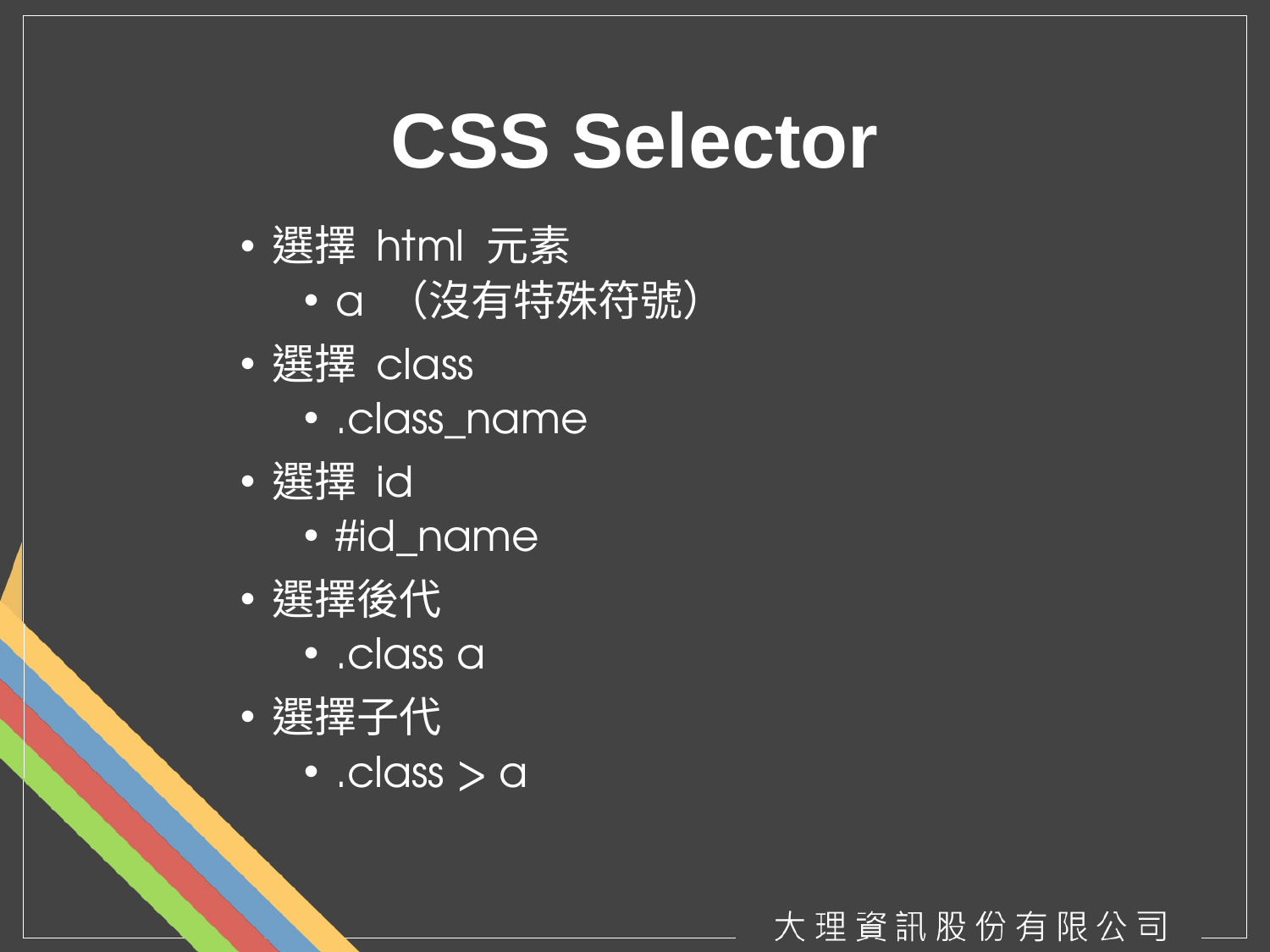

# CSS Selector
選擇 html 元素
a （沒有特殊符號）
選擇 class
.class_name
選擇 id
#id_name
選擇後代
.class a
選擇子代
.class > a